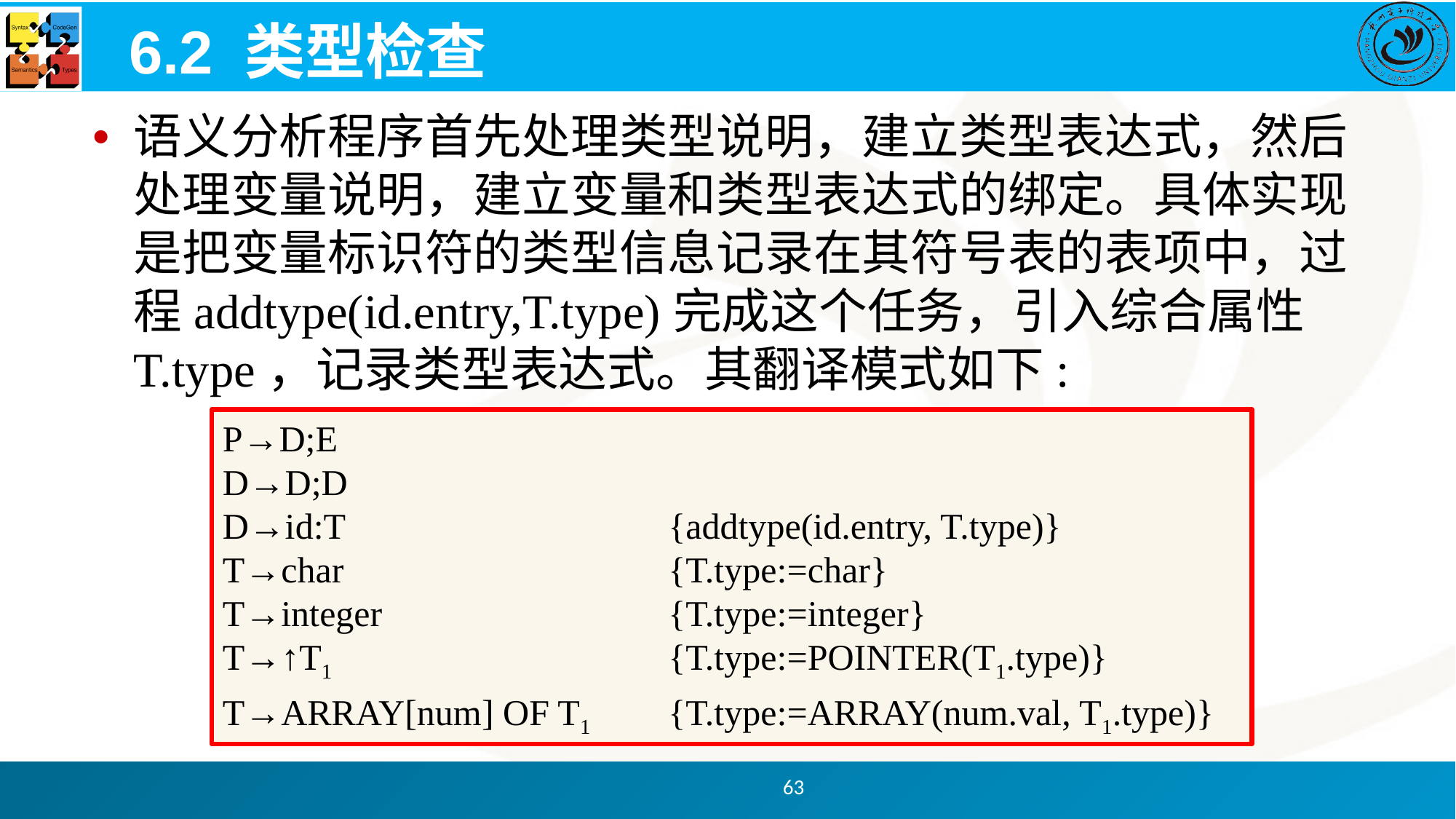

# 6.2 类型检查
语义分析程序首先处理类型说明，建立类型表达式，然后处理变量说明，建立变量和类型表达式的绑定。具体实现是把变量标识符的类型信息记录在其符号表的表项中，过程addtype(id.entry,T.type)完成这个任务，引入综合属性T.type，记录类型表达式。其翻译模式如下:
P→D;E
D→D;D
D→id:T 			 {addtype(id.entry, T.type)}
T→char 			 {T.type:=char}
T→integer  			 {T.type:=integer}
T→↑T1 			 {T.type:=POINTER(T1.type)}
T→ARRAY[num] OF T1  	 {T.type:=ARRAY(num.val, T1.type)}
63